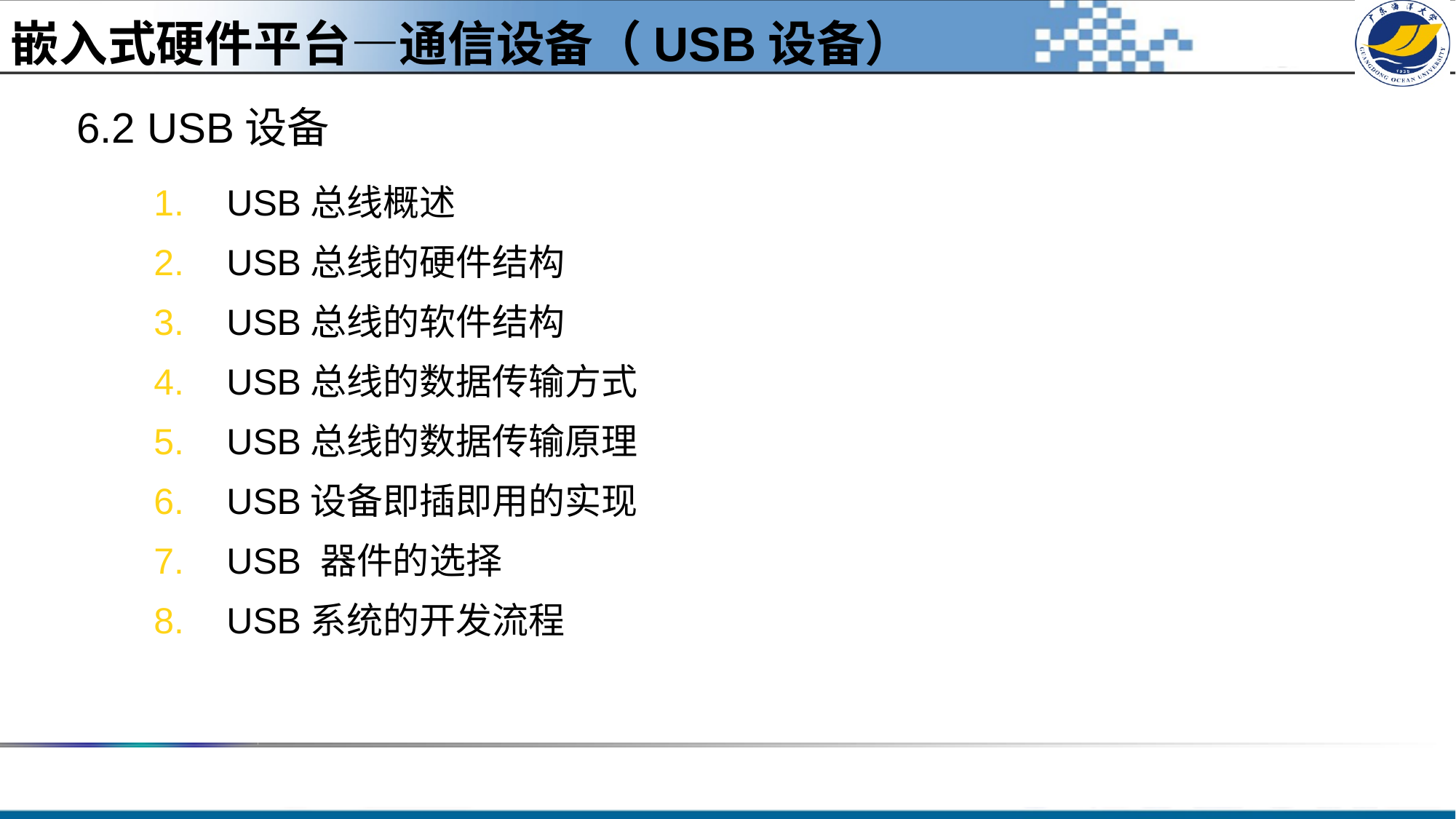

嵌入式硬件平台—通信设备（USB设备）
6.2 USB设备
USB总线概述
USB总线的硬件结构
USB总线的软件结构
USB总线的数据传输方式
USB总线的数据传输原理
USB设备即插即用的实现
USB 器件的选择
USB系统的开发流程
104